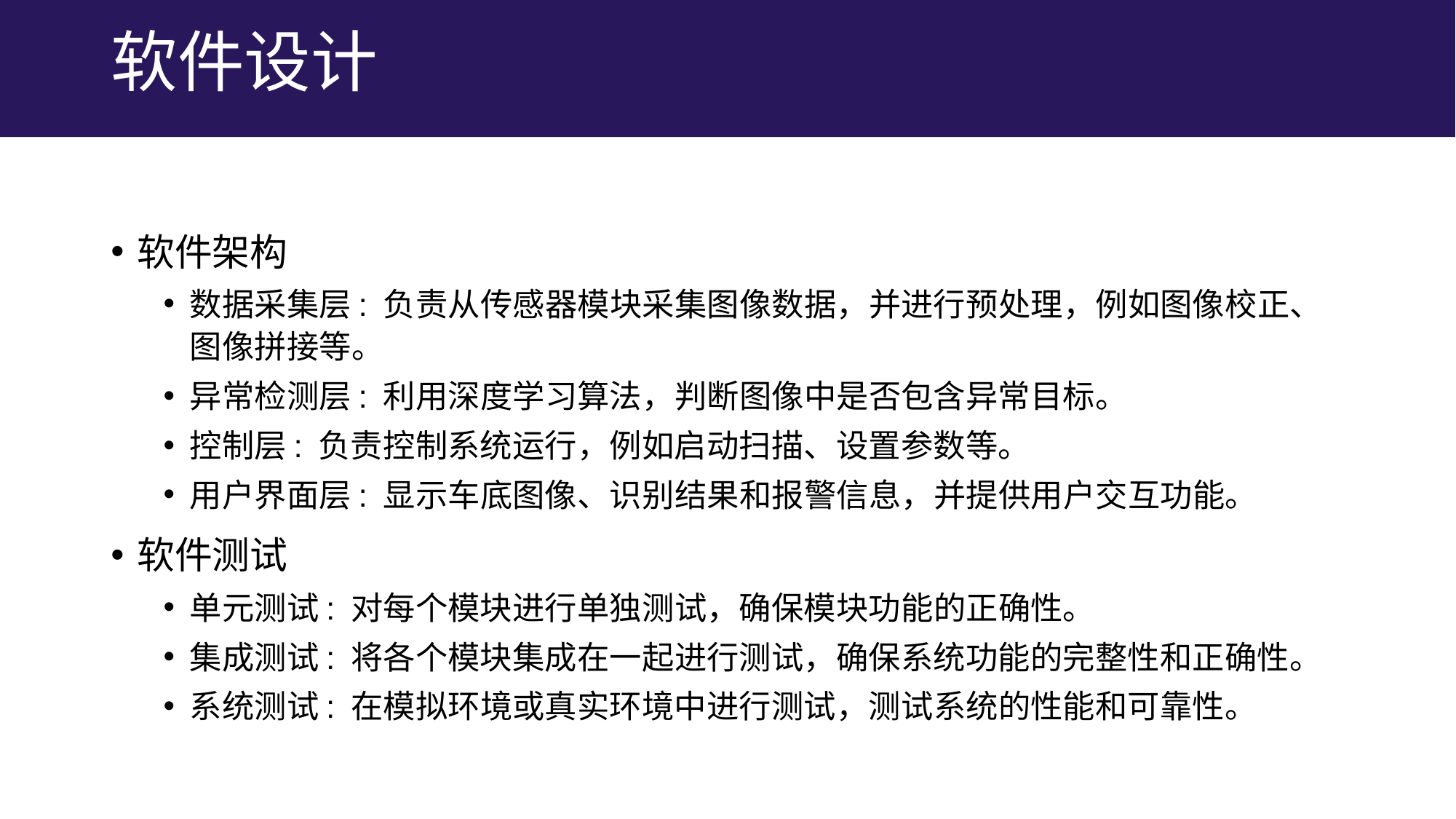

# 软件设计

软件架构
数据采集层: 负责从传感器模块采集图像数据，并进行预处理，例如图像校正、图像拼接等。
异常检测层: 利用深度学习算法，判断图像中是否包含异常目标。
控制层: 负责控制系统运行，例如启动扫描、设置参数等。
用户界面层: 显示车底图像、识别结果和报警信息，并提供用户交互功能。
软件测试
单元测试: 对每个模块进行单独测试，确保模块功能的正确性。
集成测试: 将各个模块集成在一起进行测试，确保系统功能的完整性和正确性。
系统测试: 在模拟环境或真实环境中进行测试，测试系统的性能和可靠性。